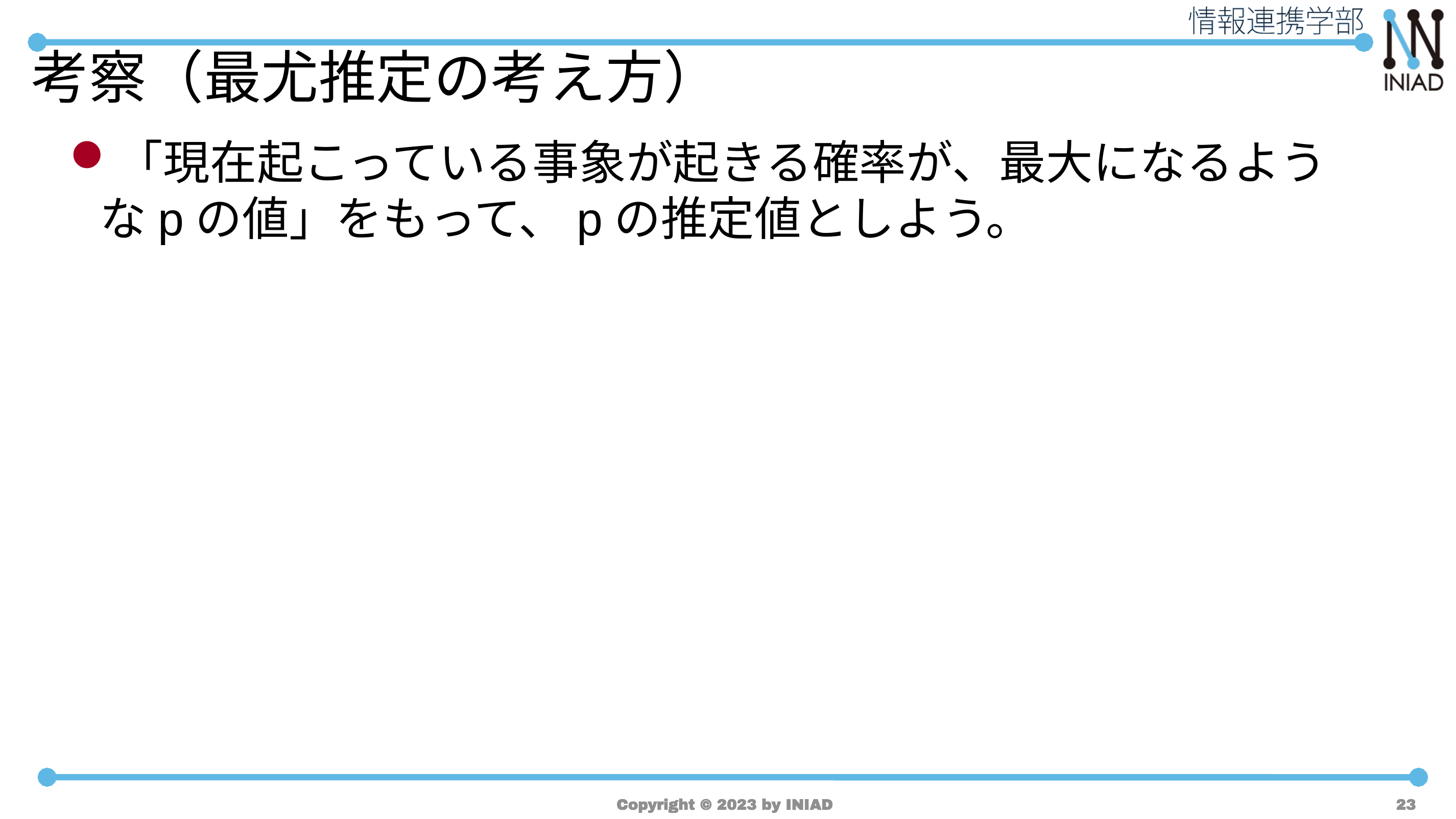

# 考察（最尤推定の考え方）
「現在起こっている事象が起きる確率が、最大になるようなpの値」をもって、pの推定値としよう。

Copyright © 2023 by INIAD
23